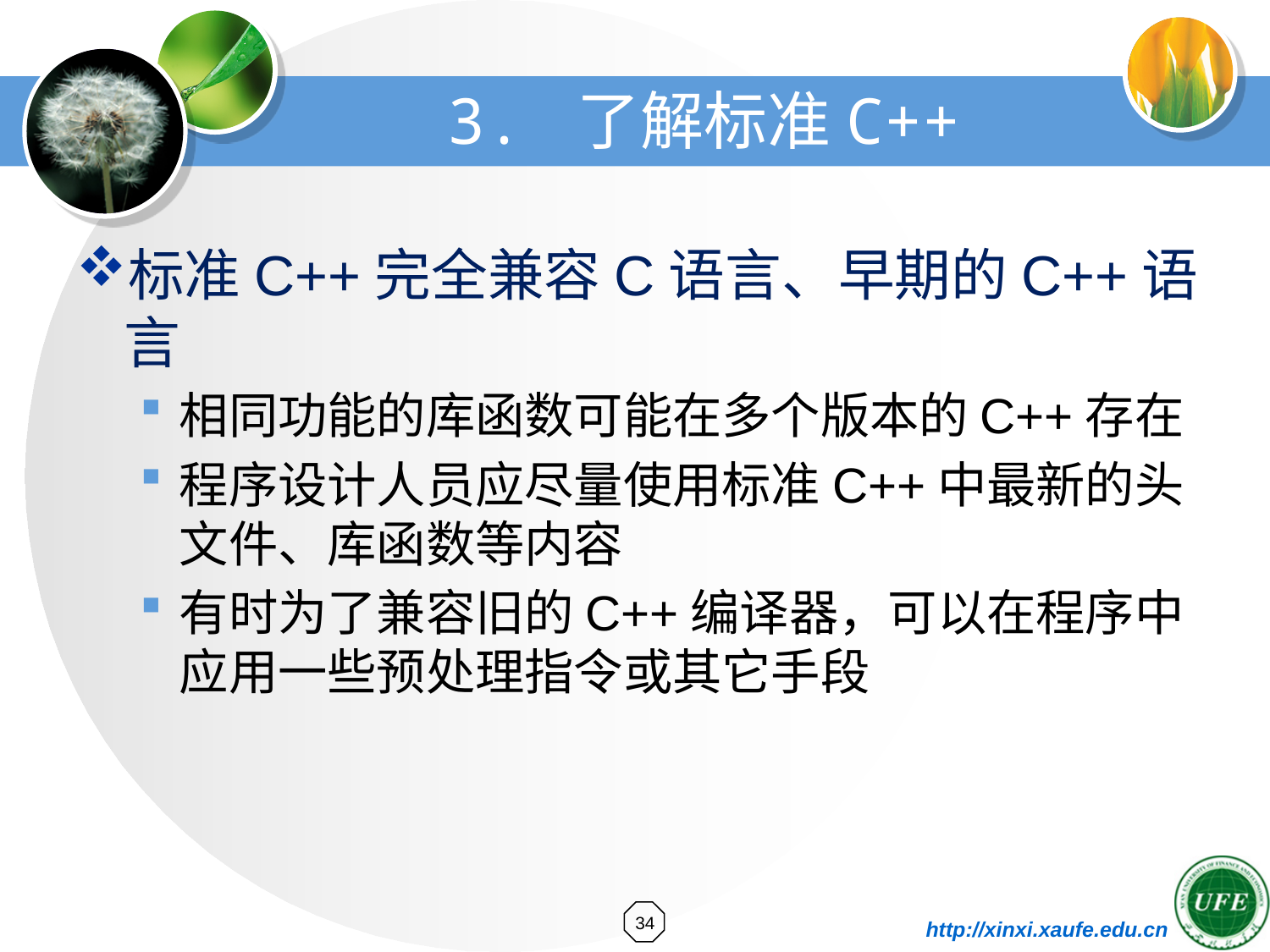

# 3. 了解标准C++
标准C++完全兼容C语言、早期的C++语言
相同功能的库函数可能在多个版本的C++存在
程序设计人员应尽量使用标准C++中最新的头文件、库函数等内容
有时为了兼容旧的C++编译器，可以在程序中应用一些预处理指令或其它手段

34
http://xinxi.xaufe.edu.cn